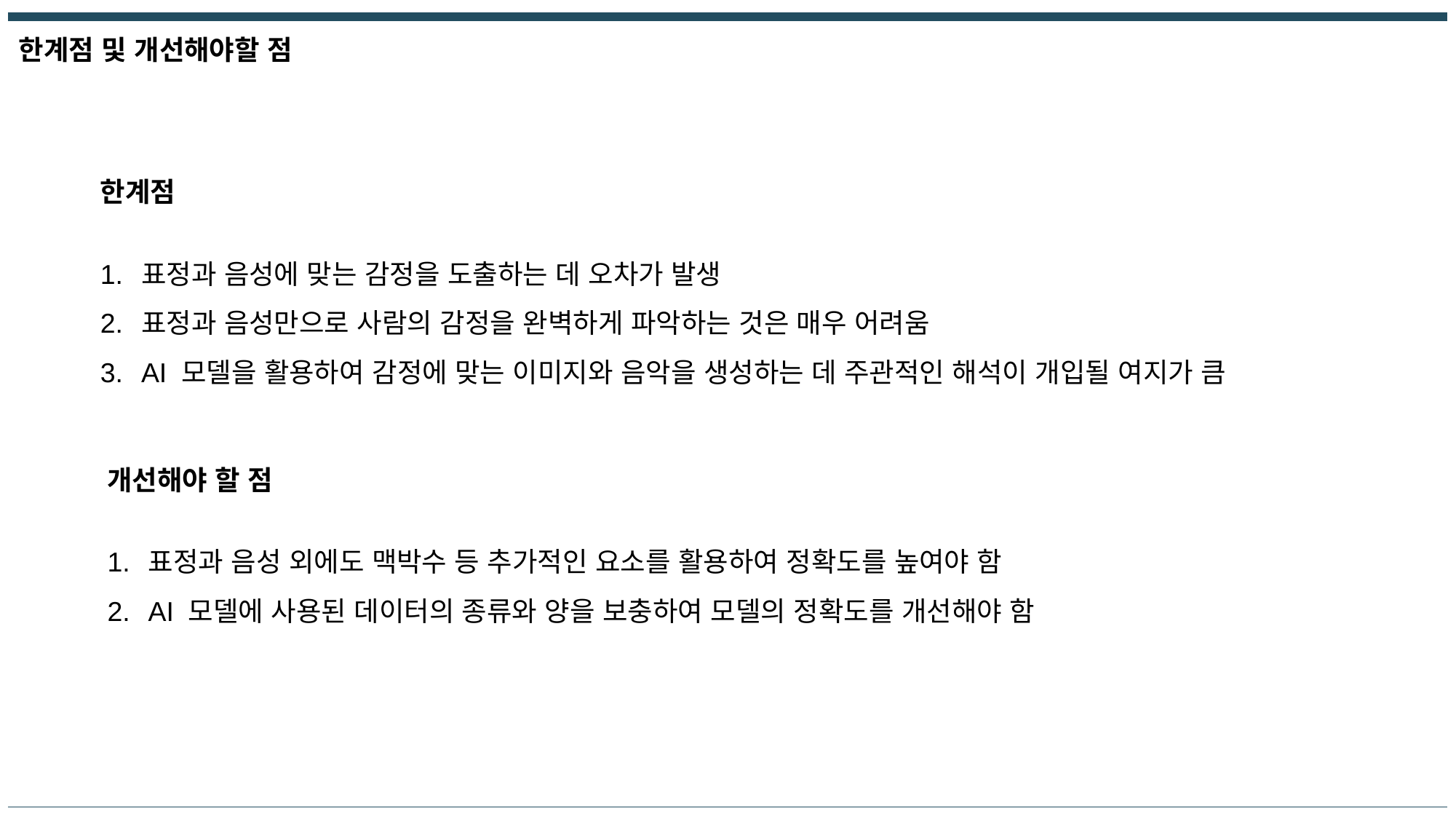

한계점 및 개선해야할 점
한계점

표정과 음성에 맞는 감정을 도출하는 데 오차가 발생
표정과 음성만으로 사람의 감정을 완벽하게 파악하는 것은 매우 어려움
AI 모델을 활용하여 감정에 맞는 이미지와 음악을 생성하는 데 주관적인 해석이 개입될 여지가 큼
개선해야 할 점

표정과 음성 외에도 맥박수 등 추가적인 요소를 활용하여 정확도를 높여야 함
AI 모델에 사용된 데이터의 종류와 양을 보충하여 모델의 정확도를 개선해야 함